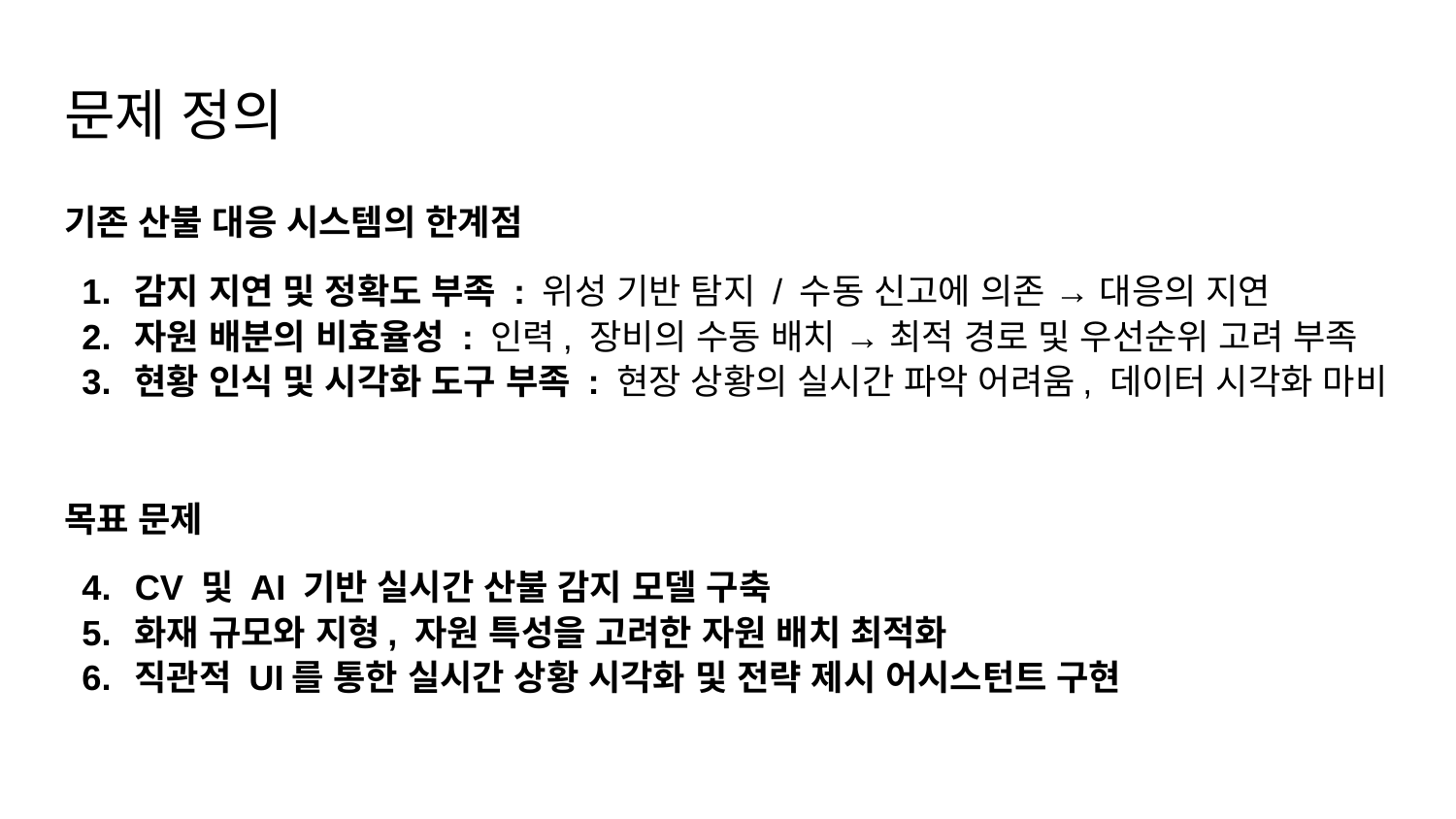

# 문제 정의
기존 산불 대응 시스템의 한계점
감지 지연 및 정확도 부족 : 위성 기반 탐지 / 수동 신고에 의존 → 대응의 지연
자원 배분의 비효율성 : 인력, 장비의 수동 배치 → 최적 경로 및 우선순위 고려 부족
현황 인식 및 시각화 도구 부족 : 현장 상황의 실시간 파악 어려움, 데이터 시각화 마비

목표 문제
CV 및 AI 기반 실시간 산불 감지 모델 구축
화재 규모와 지형, 자원 특성을 고려한 자원 배치 최적화
직관적 UI를 통한 실시간 상황 시각화 및 전략 제시 어시스턴트 구현